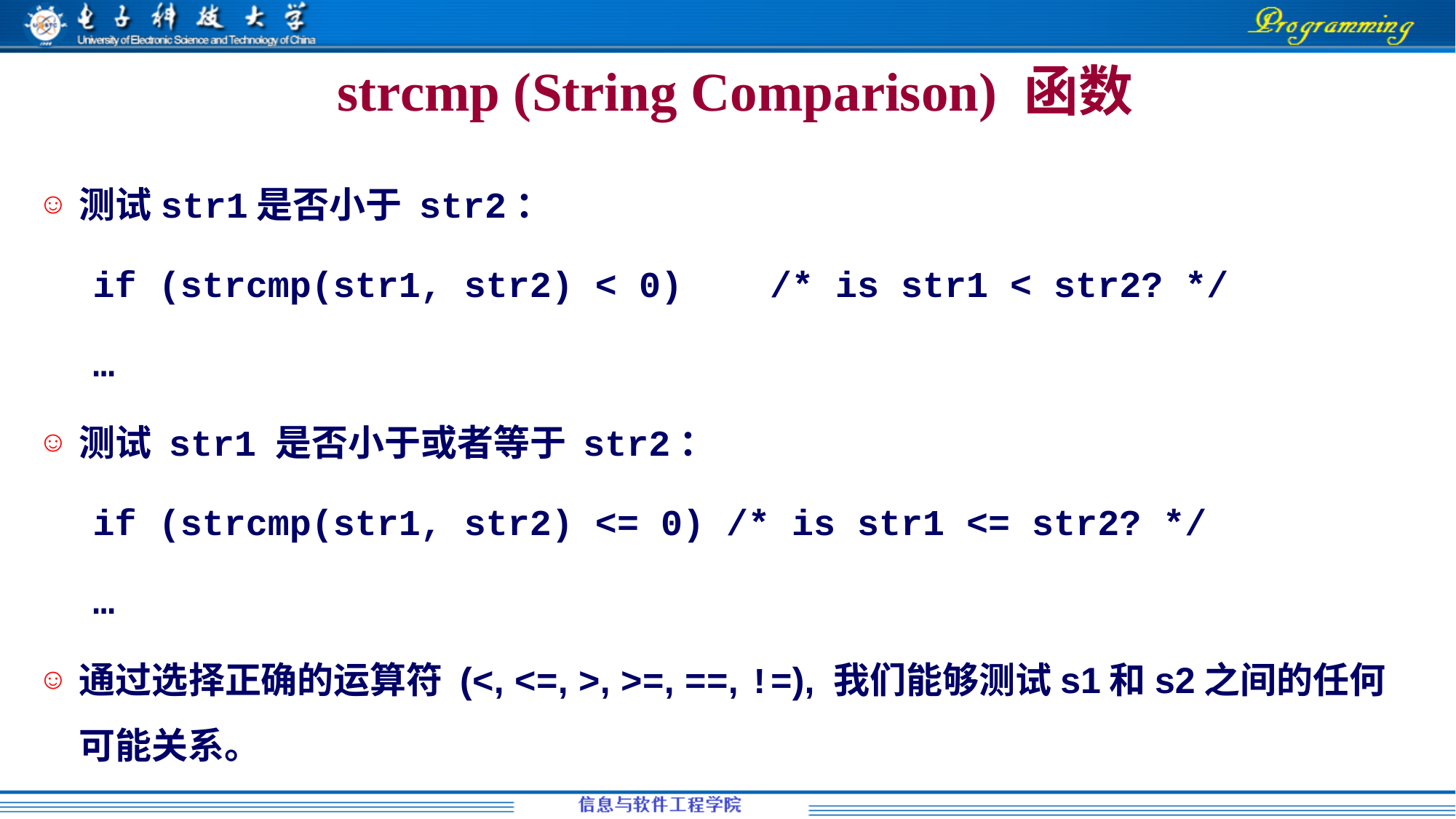

strcmp (String Comparison) 函数
测试str1是否小于 str2：
if (strcmp(str1, str2) < 0)    /* is str1 < str2? */
…
测试 str1 是否小于或者等于 str2：
if (strcmp(str1, str2) <= 0) /* is str1 <= str2? */
…
通过选择正确的运算符 (<, <=, >, >=, ==, !=), 我们能够测试s1和s2之间的任何可能关系。